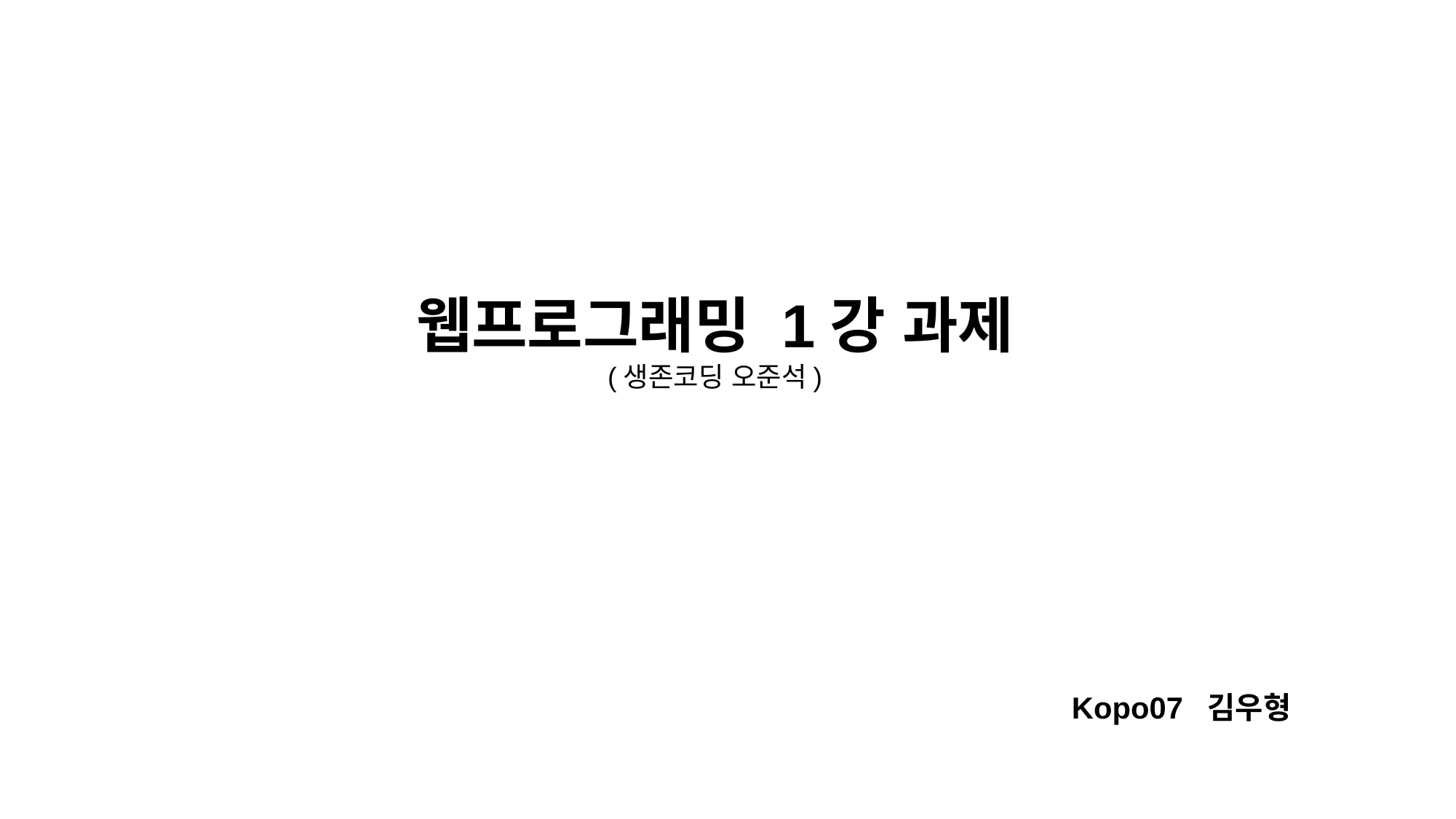

웹프로그래밍 1강 과제
(생존코딩 오준석)

Kopo07  김우형